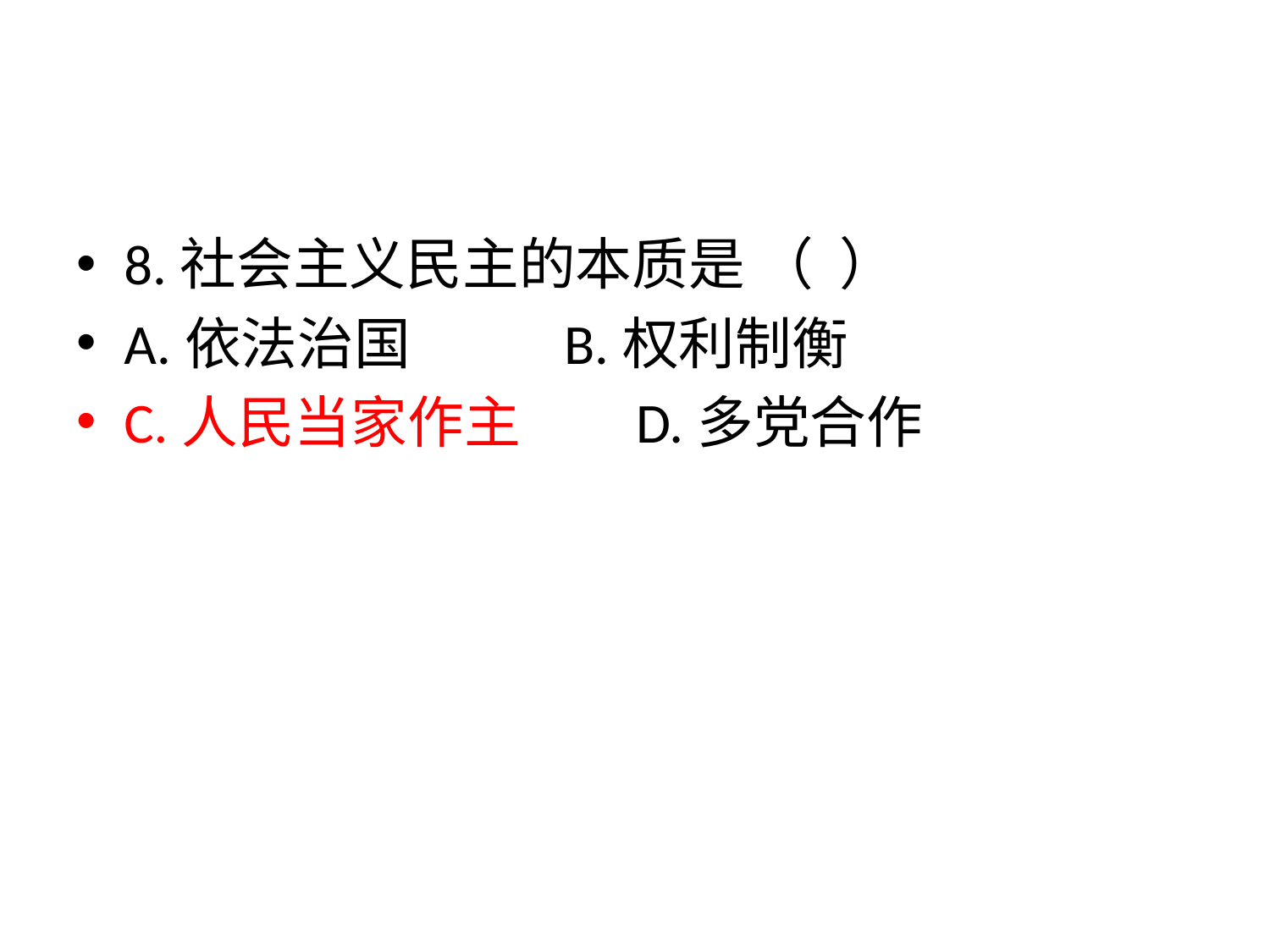

#
8.社会主义民主的本质是 （  ）
A.依法治国           B.权利制衡
C.人民当家作主        D.多党合作